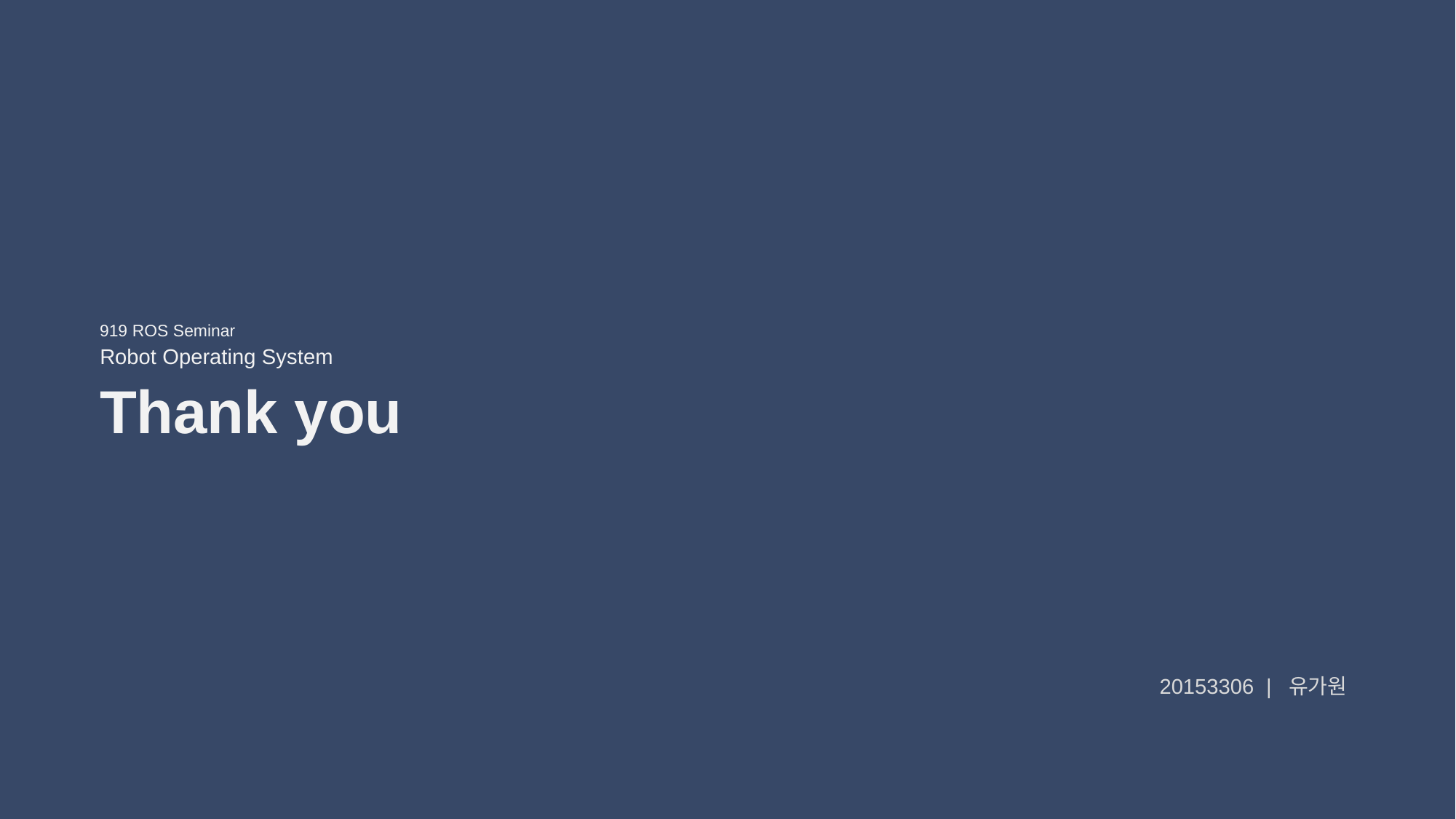

919 ROS Seminar
Robot Operating System
Thank you
20153306  |  유가원